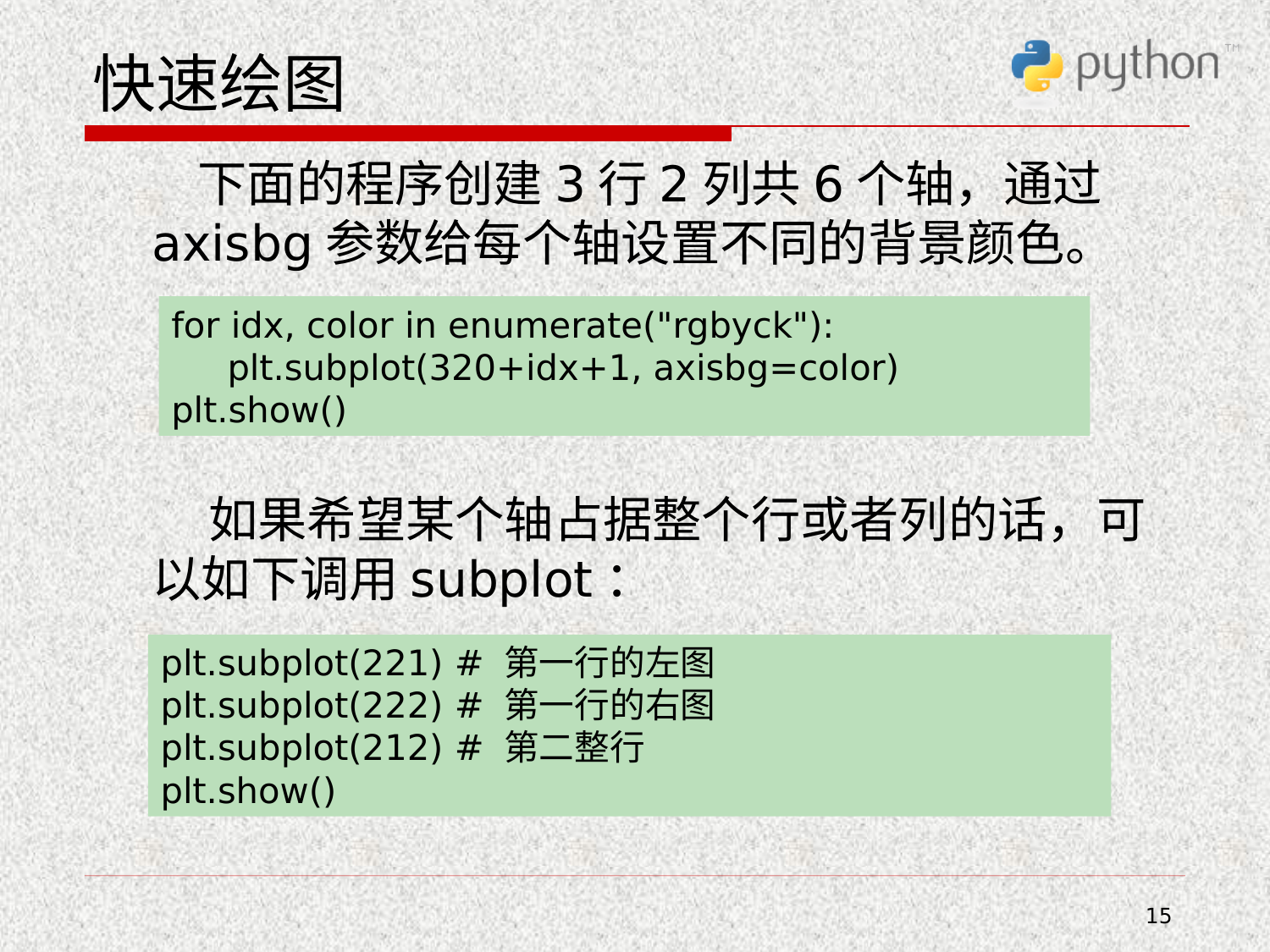

# 快速绘图
         下面的程序创建3行2列共6个轴，通过axisbg参数给每个轴设置不同的背景颜色。

          如果希望某个轴占据整个行或者列的话，可以如下调用subplot：
for idx, color in enumerate("rgbyck"):
     plt.subplot(320+idx+1, axisbg=color)
plt.show()
plt.subplot(221) # 第一行的左图
plt.subplot(222) # 第一行的右图
plt.subplot(212) # 第二整行
plt.show()
15